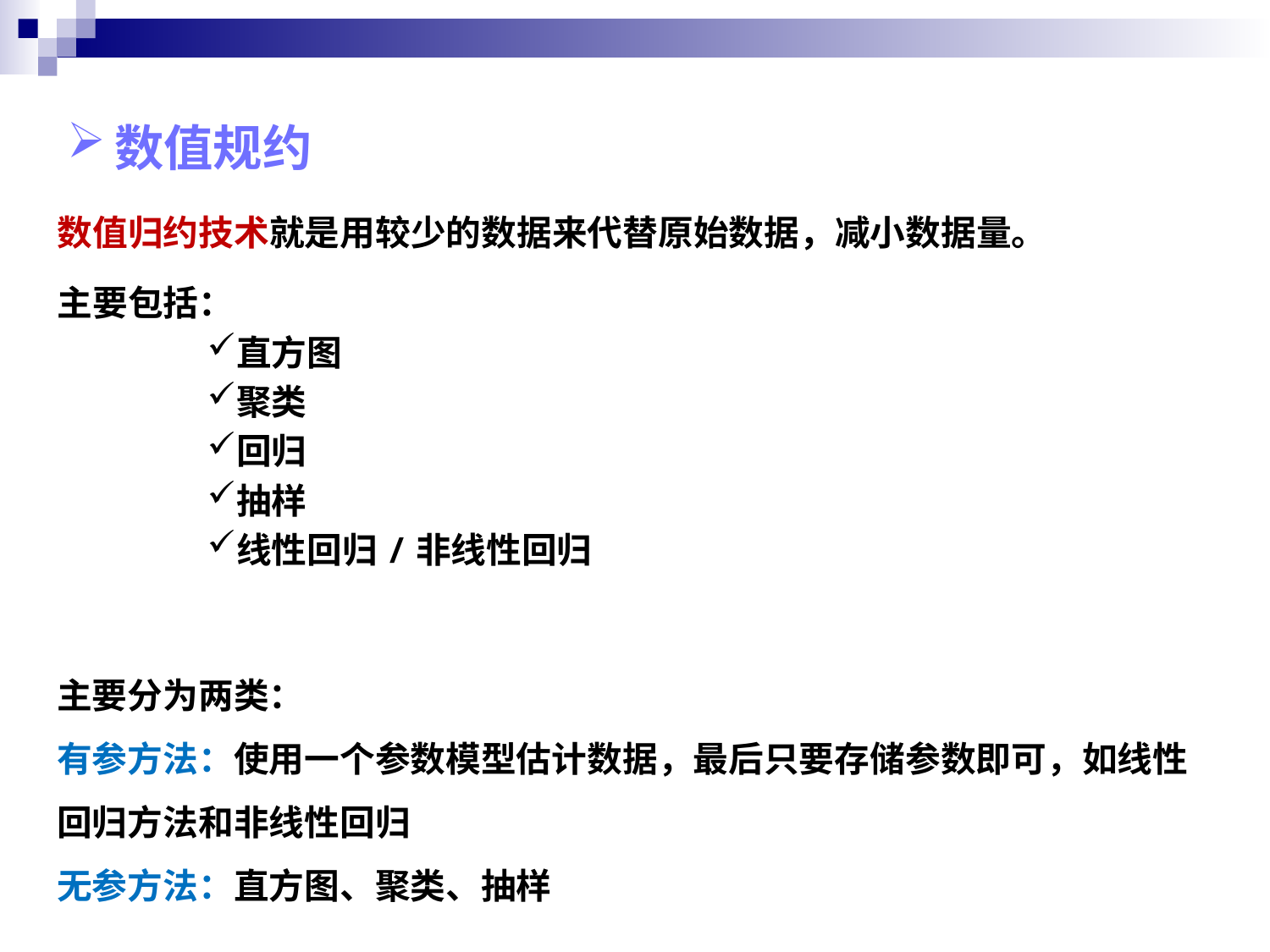

数值规约
数值归约技术就是用较少的数据来代替原始数据，减小数据量。
主要包括：
直方图
聚类
回归
抽样
线性回归/非线性回归
主要分为两类：
有参方法：使用一个参数模型估计数据，最后只要存储参数即可，如线性回归方法和非线性回归
无参方法：直方图、聚类、抽样